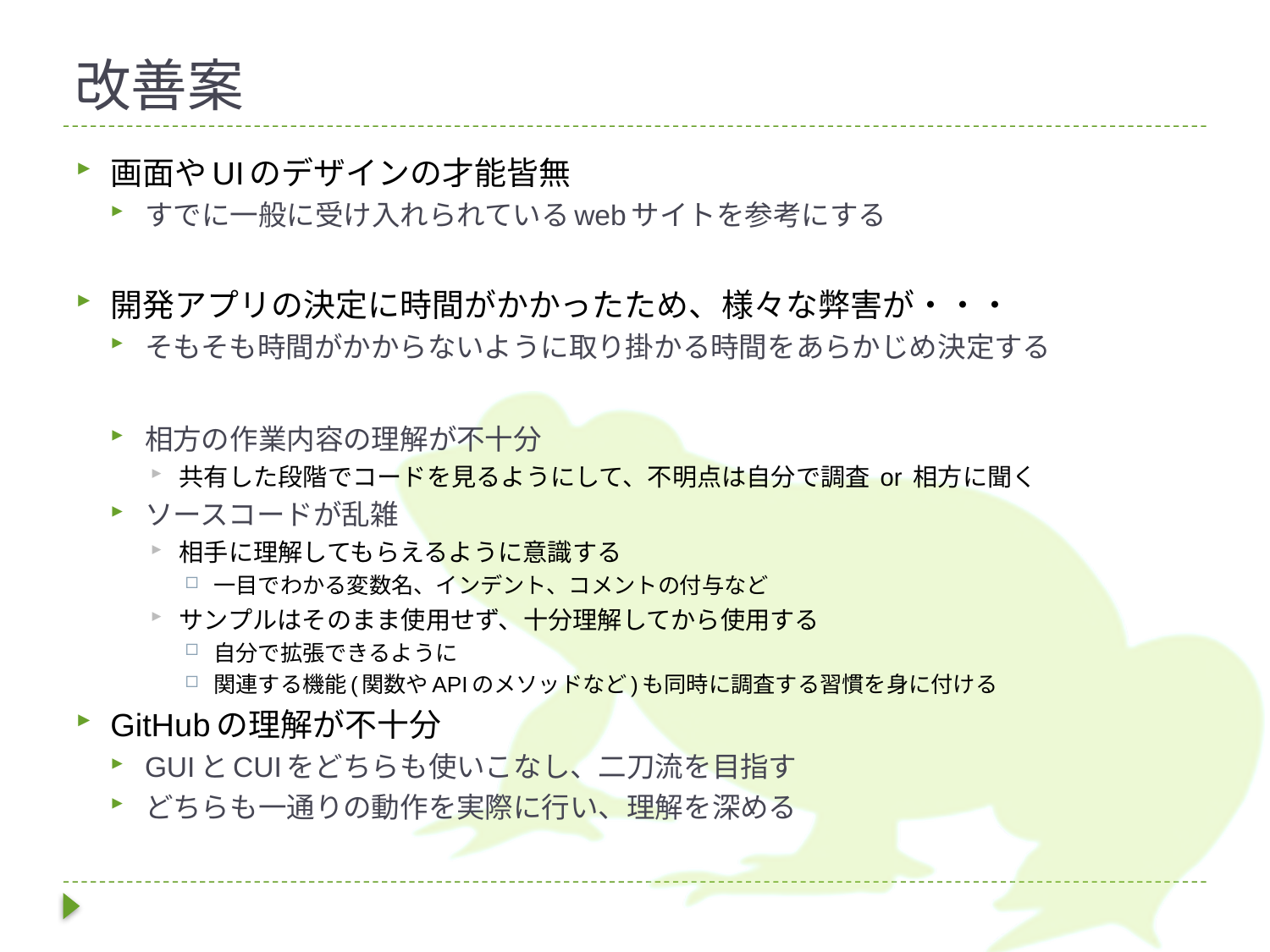

# 改善案
画面やUIのデザインの才能皆無
すでに一般に受け入れられているwebサイトを参考にする

開発アプリの決定に時間がかかったため、様々な弊害が・・・
そもそも時間がかからないように取り掛かる時間をあらかじめ決定する

相方の作業内容の理解が不十分
共有した段階でコードを見るようにして、不明点は自分で調査 or 相方に聞く
ソースコードが乱雑
相手に理解してもらえるように意識する
一目でわかる変数名、インデント、コメントの付与など
サンプルはそのまま使用せず、十分理解してから使用する
自分で拡張できるように
関連する機能(関数やAPIのメソッドなど)も同時に調査する習慣を身に付ける
GitHubの理解が不十分
GUIとCUIをどちらも使いこなし、二刀流を目指す
どちらも一通りの動作を実際に行い、理解を深める